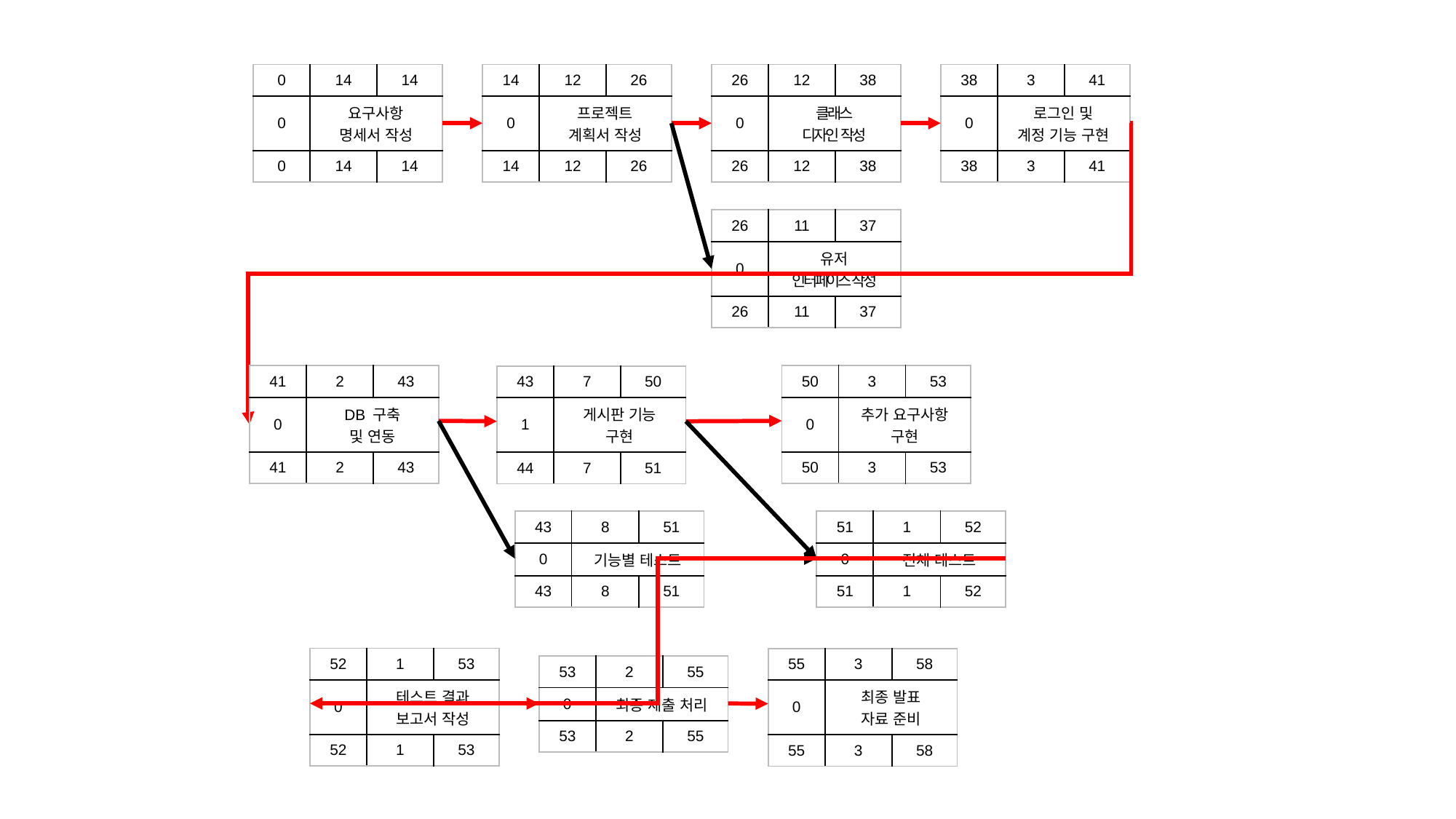

| 0 | 14 | 14 |
| --- | --- | --- |
| 0 | 요구사항 명세서 작성 |  |
| 0 | 14 | 14 |
| 14 | 12 | 26 |
| --- | --- | --- |
| 0 | 프로젝트 계획서 작성 |  |
| 14 | 12 | 26 |
| 26 | 12 | 38 |
| --- | --- | --- |
| 0 | 클래스 디자인 작성 |  |
| 26 | 12 | 38 |
| 38 | 3 | 41 |
| --- | --- | --- |
| 0 | 로그인 및 계정 기능 구현 |  |
| 38 | 3 | 41 |
| 26 | 11 | 37 |
| --- | --- | --- |
| 0 | 유저 인터페이스 작성 |  |
| 26 | 11 | 37 |
| 41 | 2 | 43 |
| --- | --- | --- |
| 0 | DB 구축 및 연동 |  |
| 41 | 2 | 43 |
| 50 | 3 | 53 |
| --- | --- | --- |
| 0 | 추가 요구사항 구현 |  |
| 50 | 3 | 53 |
| 43 | 7 | 50 |
| --- | --- | --- |
| 1 | 게시판 기능 구현 |  |
| 44 | 7 | 51 |
| 43 | 8 | 51 |
| --- | --- | --- |
| 0 | 기능별 테스트 |  |
| 43 | 8 | 51 |
| 51 | 1 | 52 |
| --- | --- | --- |
| 0 | 전체 테스트 |  |
| 51 | 1 | 52 |
| 52 | 1 | 53 |
| --- | --- | --- |
| 0 | 테스트 결과 보고서 작성 |  |
| 52 | 1 | 53 |
| 55 | 3 | 58 |
| --- | --- | --- |
| 0 | 최종 발표 자료 준비 |  |
| 55 | 3 | 58 |
| 53 | 2 | 55 |
| --- | --- | --- |
| 0 | 최종 제출 처리 |  |
| 53 | 2 | 55 |